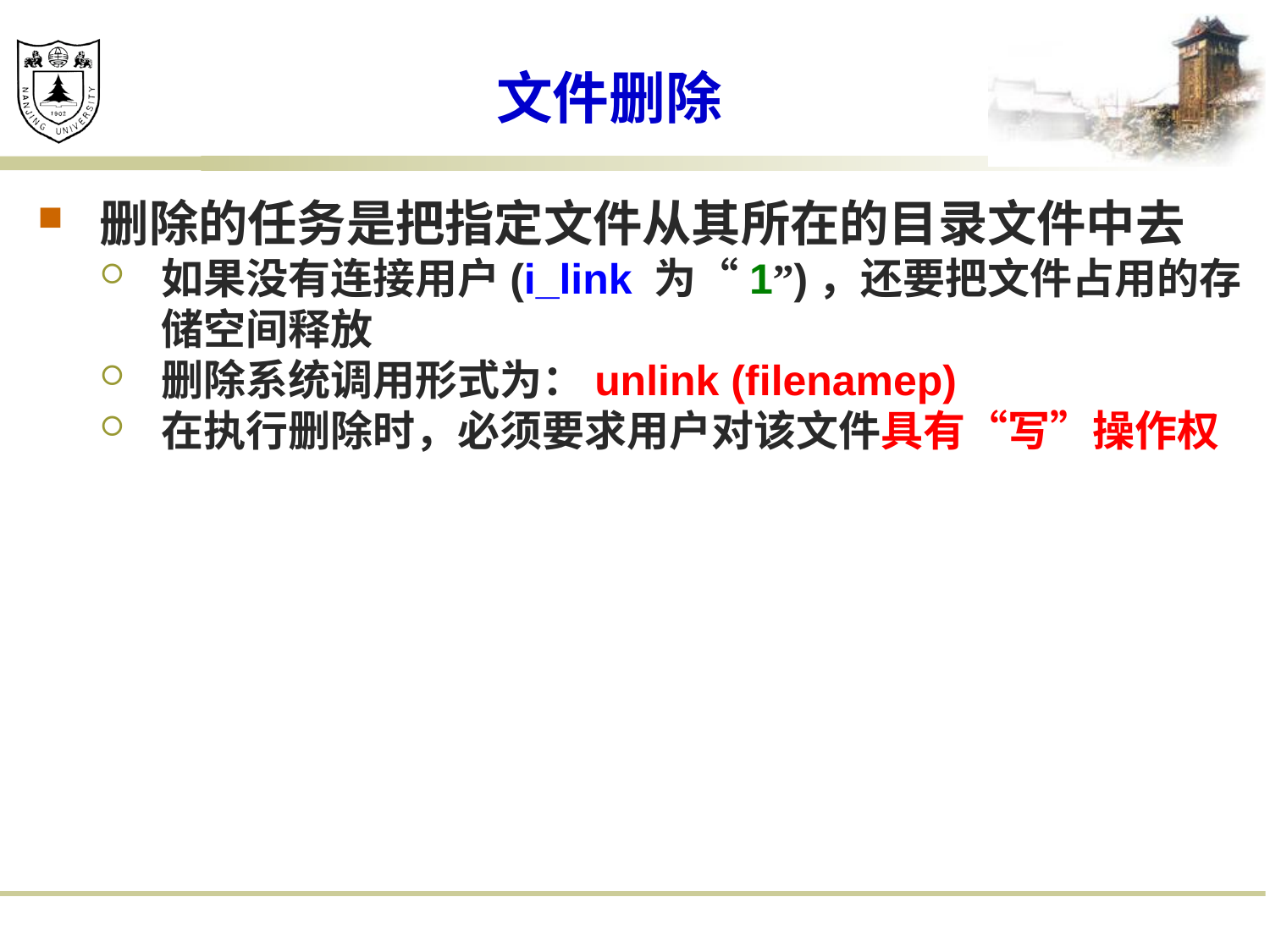

# 文件删除
删除的任务是把指定文件从其所在的目录文件中去
如果没有连接用户(i_link 为“1”)，还要把文件占用的存储空间释放
删除系统调用形式为：unlink (filenamep)
在执行删除时，必须要求用户对该文件具有“写”操作权

67